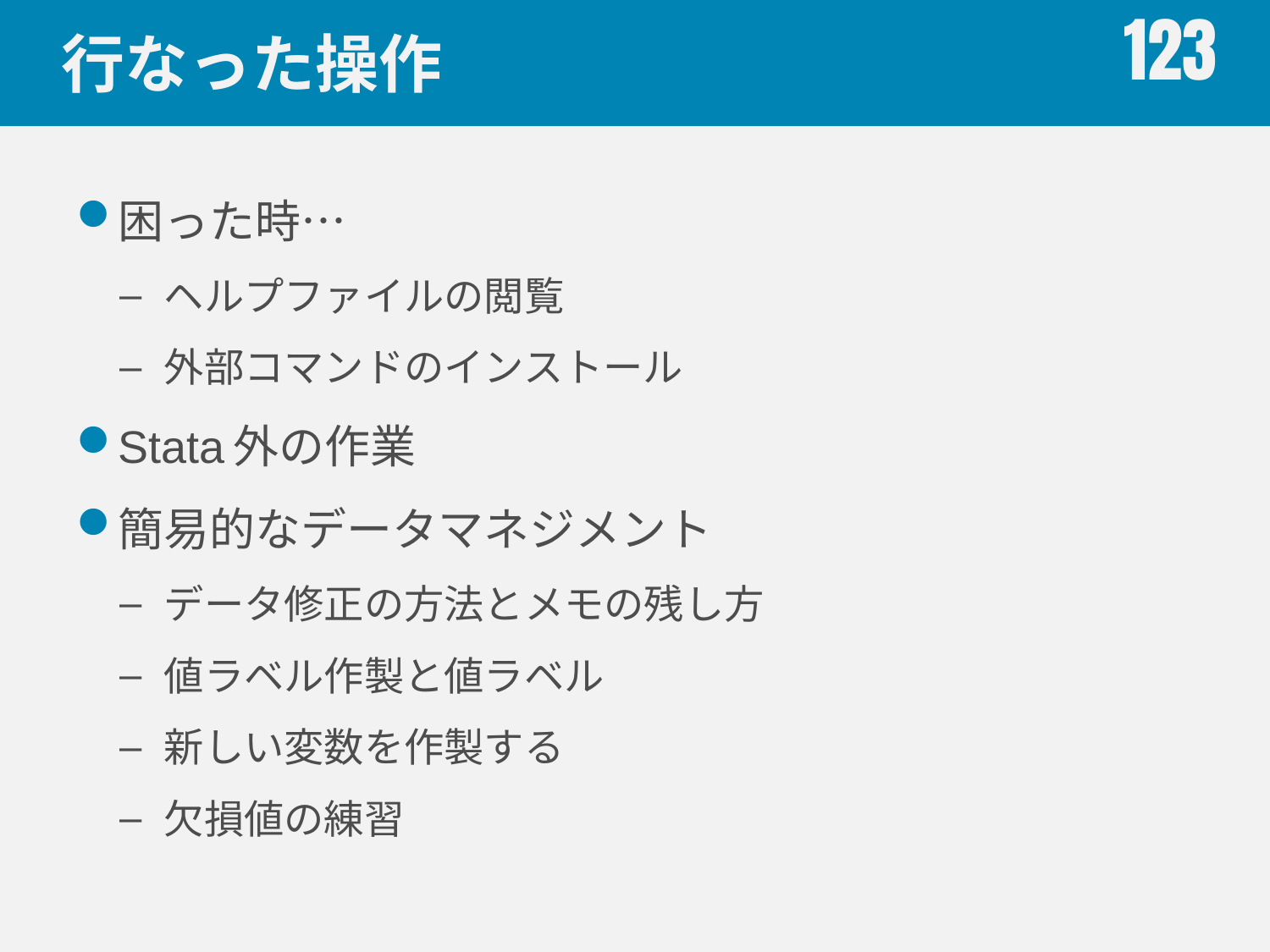

# 行なった操作
 123
困った時…
ヘルプファイルの閲覧
外部コマンドのインストール
Stata外の作業
簡易的なデータマネジメント
データ修正の方法とメモの残し方
値ラベル作製と値ラベル
新しい変数を作製する
欠損値の練習